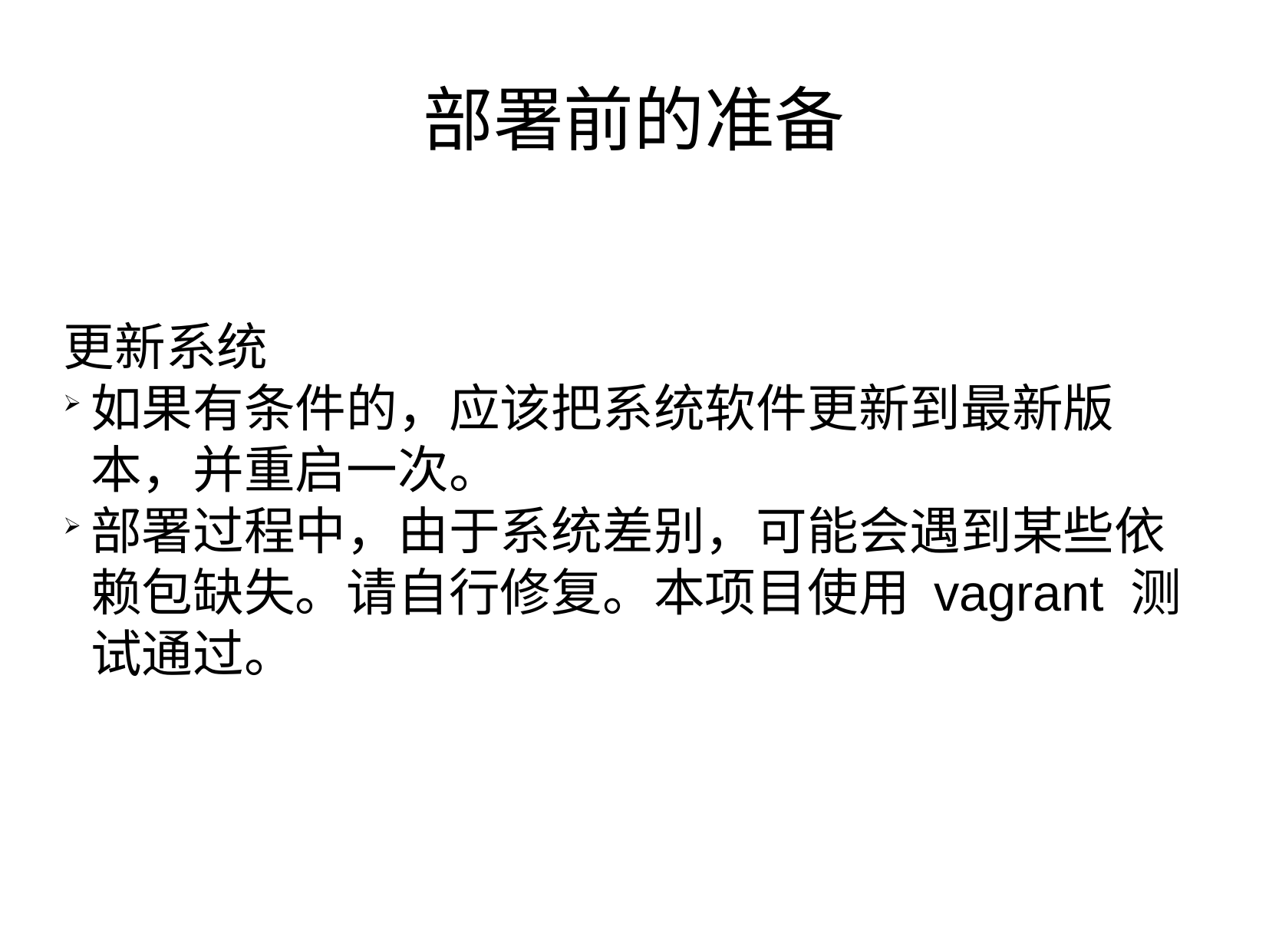

部署前的准备
更新系统
如果有条件的，应该把系统软件更新到最新版本，并重启一次。
部署过程中，由于系统差别，可能会遇到某些依赖包缺失。请自行修复。本项目使用 vagrant 测试通过。